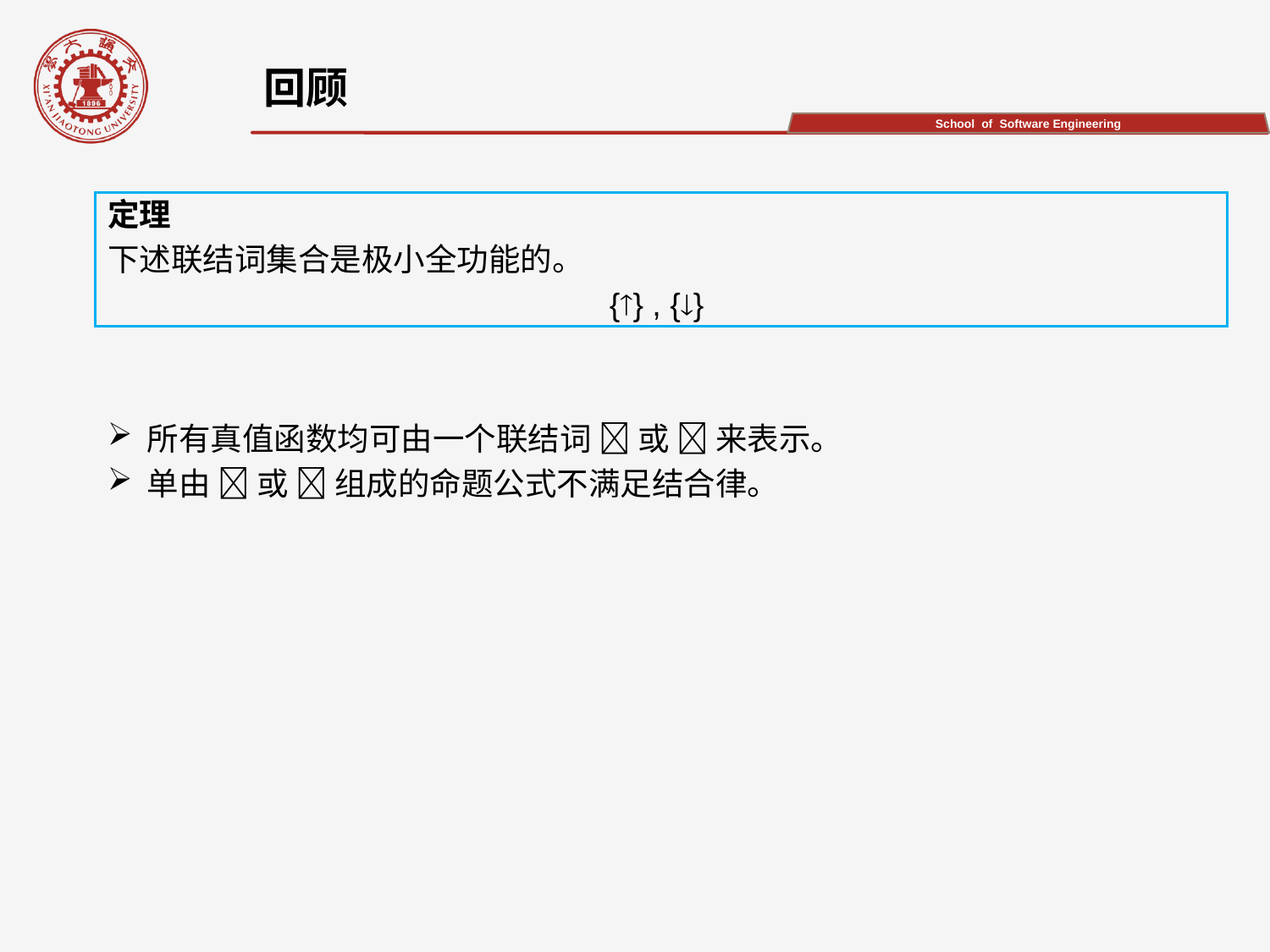

回顾

定理
下述联结词集合是极小全功能的。
{↑} , {↓}

所有真值函数均可由一个联结词 ↑ 或 ↓ 来表示。
单由 ↑ 或 ↓ 组成的命题公式不满足结合律。